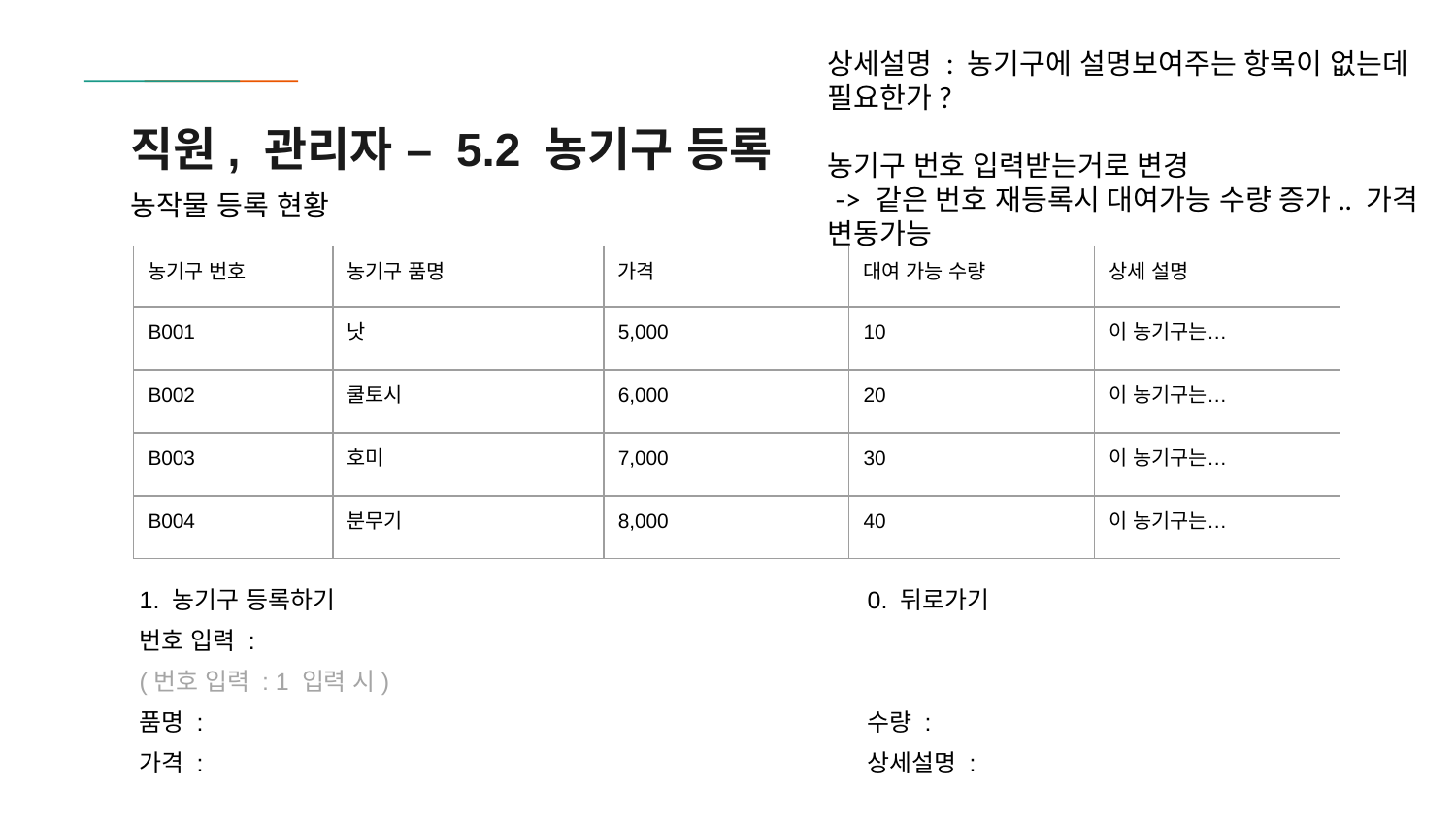

상세설명 : 농기구에 설명보여주는 항목이 없는데 필요한가?

농기구 번호 입력받는거로 변경
 -> 같은 번호 재등록시 대여가능 수량 증가.. 가격 변동가능
# 직원, 관리자 – 5.2 농기구 등록
농작물 등록 현황
| 농기구 번호 | 농기구 품명 | 가격 | 대여 가능 수량 | 상세 설명 |
| --- | --- | --- | --- | --- |
| B001 | 낫 | 5,000 | 10 | 이 농기구는… |
| B002 | 쿨토시 | 6,000 | 20 | 이 농기구는… |
| B003 | 호미 | 7,000 | 30 | 이 농기구는… |
| B004 | 분무기 | 8,000 | 40 | 이 농기구는… |
1. 농기구 등록하기 				0. 뒤로가기
번호 입력 :
(번호 입력 : 1 입력 시)
품명 : 					수량 :
가격 :					상세설명 :